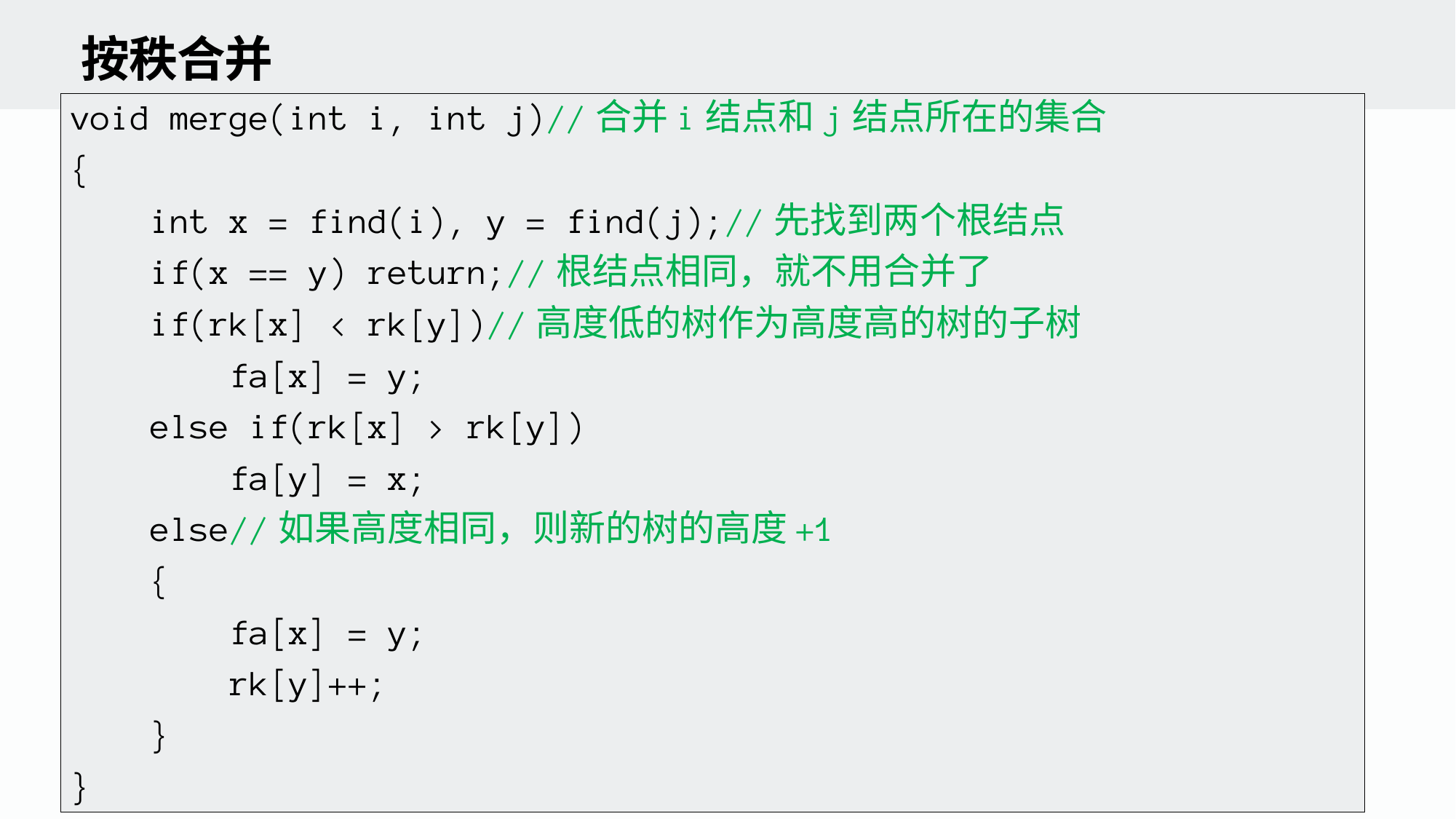

按秩合并
void merge(int i, int j)//合并i结点和j结点所在的集合
{
    int x = find(i), y = find(j);//先找到两个根结点
    if(x == y) return;//根结点相同，就不用合并了
    if(rk[x] < rk[y])//高度低的树作为高度高的树的子树
        fa[x] = y;
    else if(rk[x] > rk[y])
        fa[y] = x;
    else//如果高度相同，则新的树的高度+1
    {
        fa[x] = y;
        rk[y]++;
    }
}
22